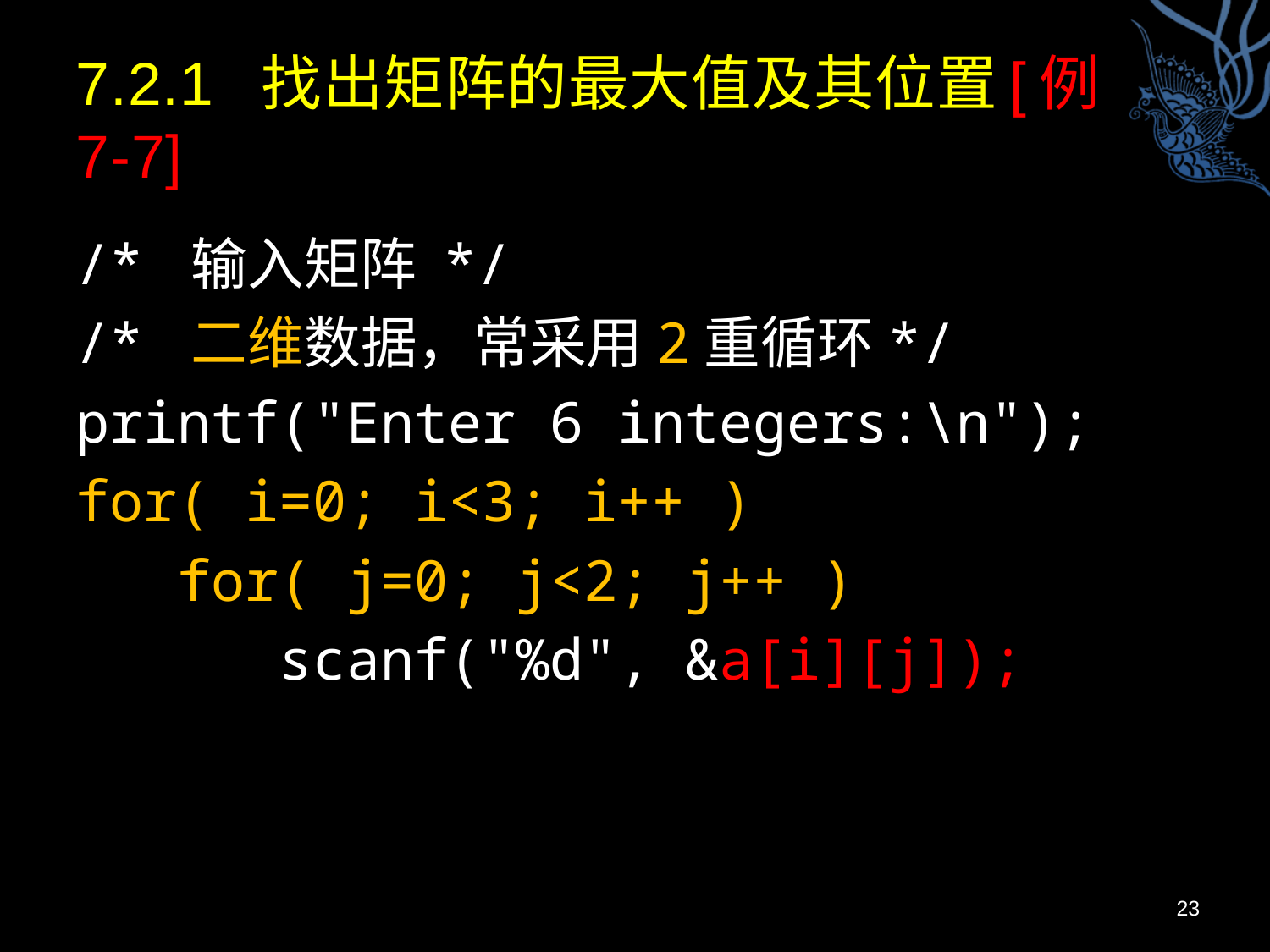

# 7.2.1  找出矩阵的最大值及其位置[例7-7]
/* 输入矩阵 */
/* 二维数据，常采用2重循环*/
printf("Enter 6 integers:\n");
for( i=0; i<3; i++ )
   for( j=0; j<2; j++ )
      scanf("%d", &a[i][j]);
23